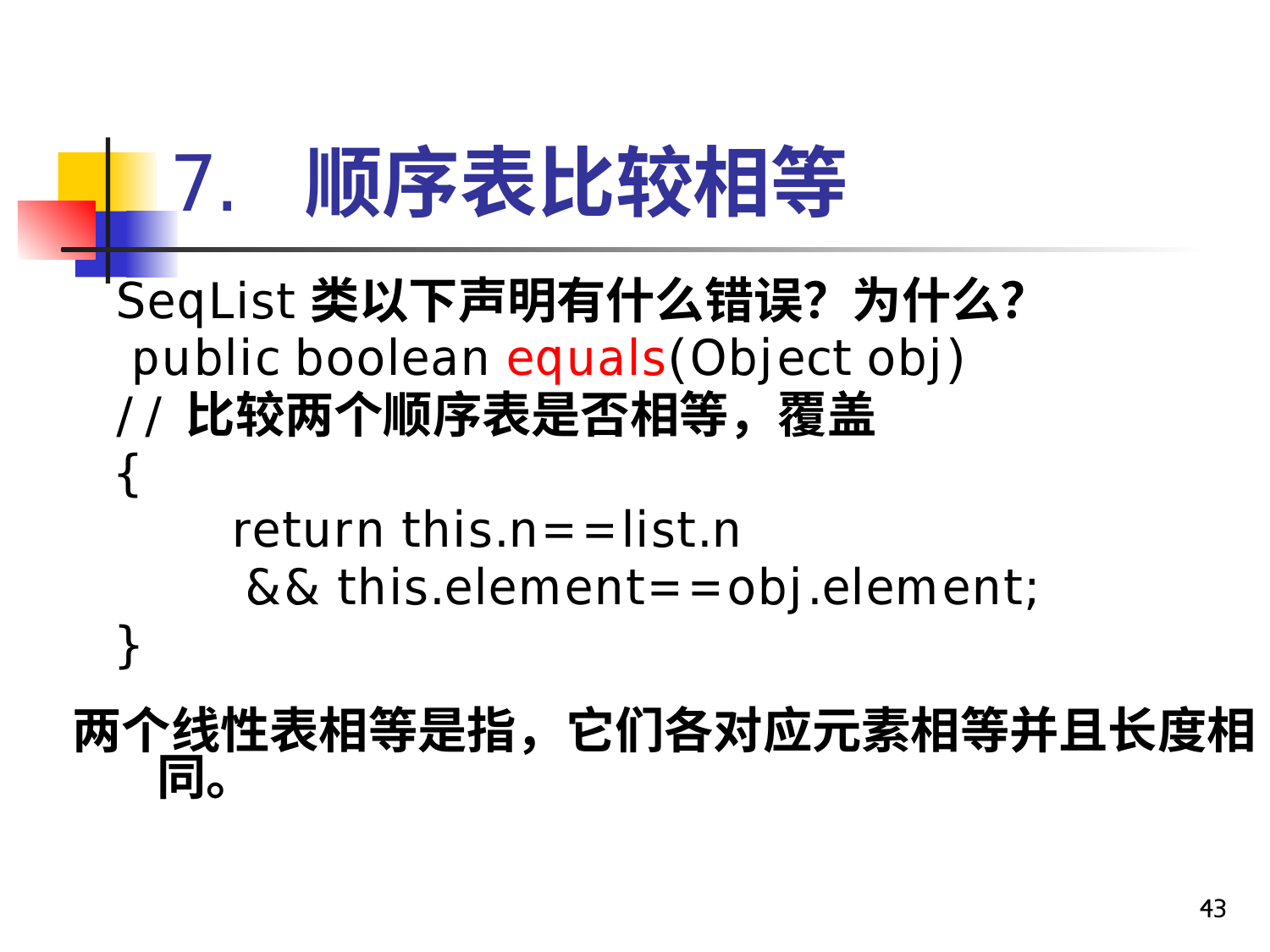

# 7.  顺序表比较相等
    SeqList类以下声明有什么错误？为什么？
     public boolean equals(Object obj)
    //比较两个顺序表是否相等，覆盖
    {
            return this.n==list.n
             && this.element==obj.element;
    }
两个线性表相等是指，它们各对应元素相等并且长度相同。
43